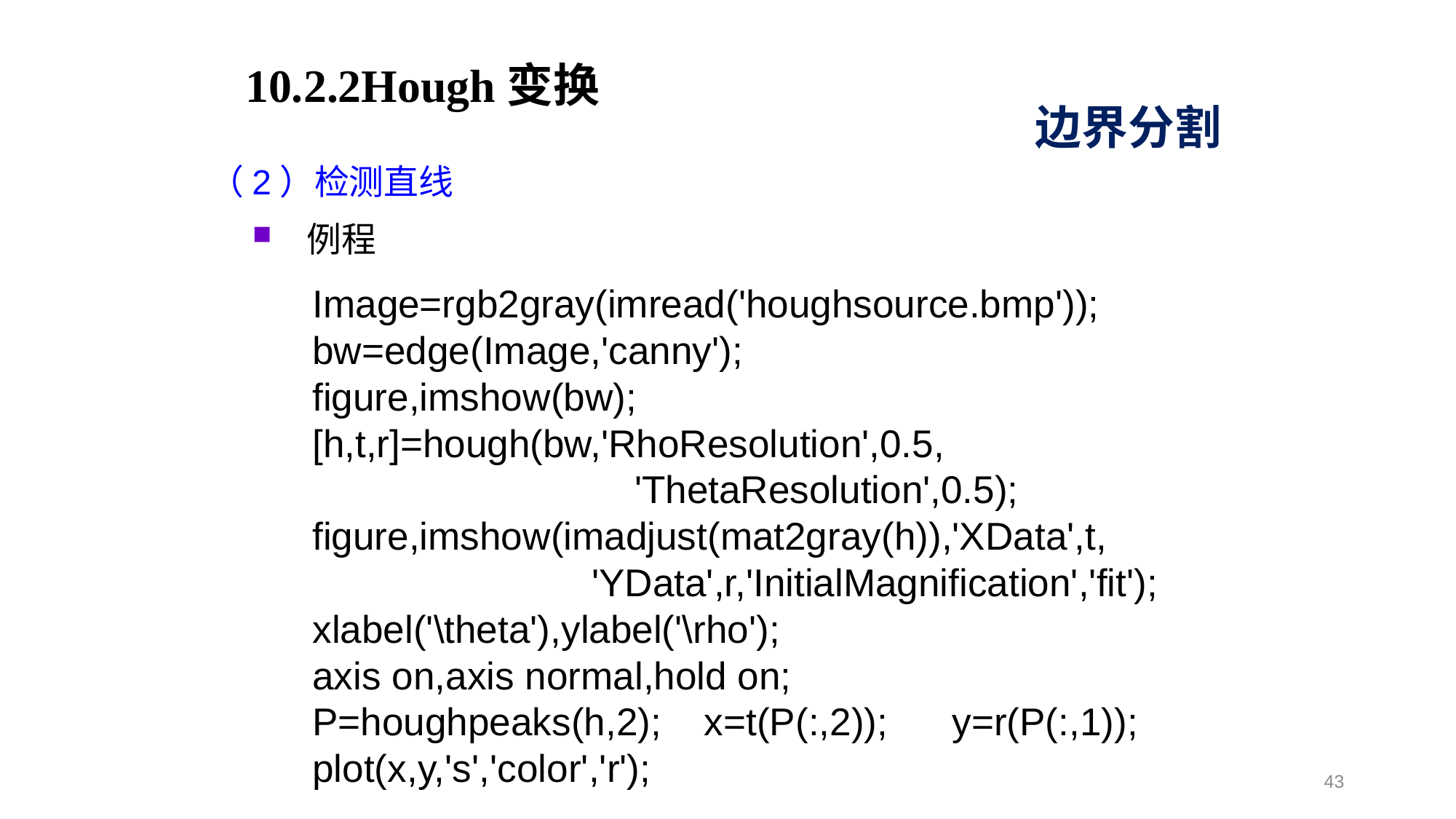

10.2.2Hough变换
边界分割
（2）检测直线
例程
Image=rgb2gray(imread('houghsource.bmp'));
bw=edge(Image,'canny');
figure,imshow(bw);
[h,t,r]=hough(bw,'RhoResolution',0.5,
                              'ThetaResolution',0.5);
figure,imshow(imadjust(mat2gray(h)),'XData',t,
                          'YData',r,'InitialMagnification','fit');
xlabel('\theta'),ylabel('\rho');
axis on,axis normal,hold on;
P=houghpeaks(h,2);    x=t(P(:,2));      y=r(P(:,1));
plot(x,y,'s','color','r');
43